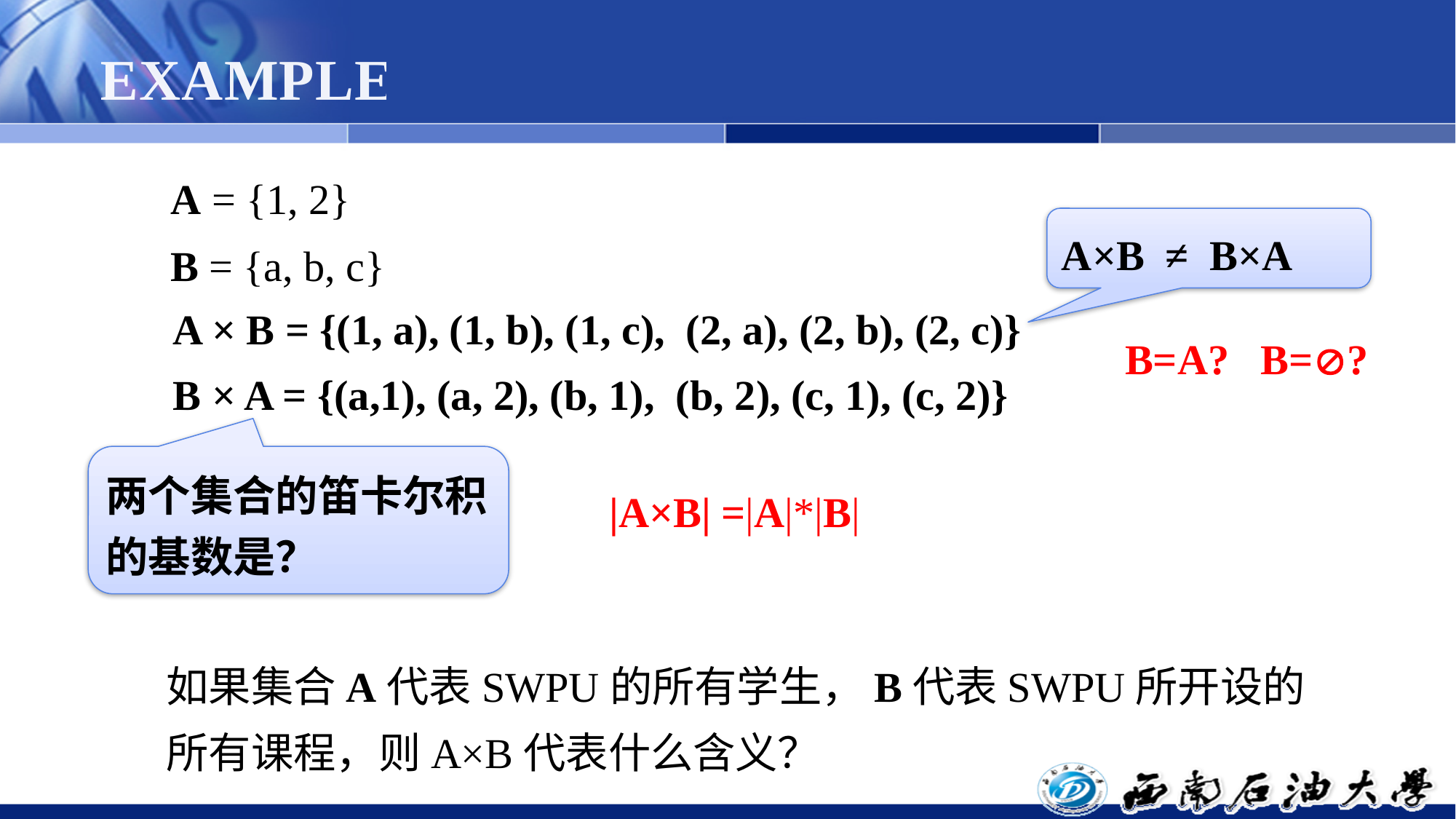

# EXAMPLE
 A = {1, 2}
 B = {a, b, c}
A×B  ≠  B×A
 A × B = {(1, a), (1, b), (1, c),  (2, a), (2, b), (2, c)}
B=A?   B=∅?
 B × A = {(a,1), (a, 2), (b, 1),  (b, 2), (c, 1), (c, 2)}
两个集合的笛卡尔积的基数是？
|A×B| =|A|*|B|
如果集合A代表SWPU的所有学生，B代表SWPU所开设的所有课程，则A×B代表什么含义？